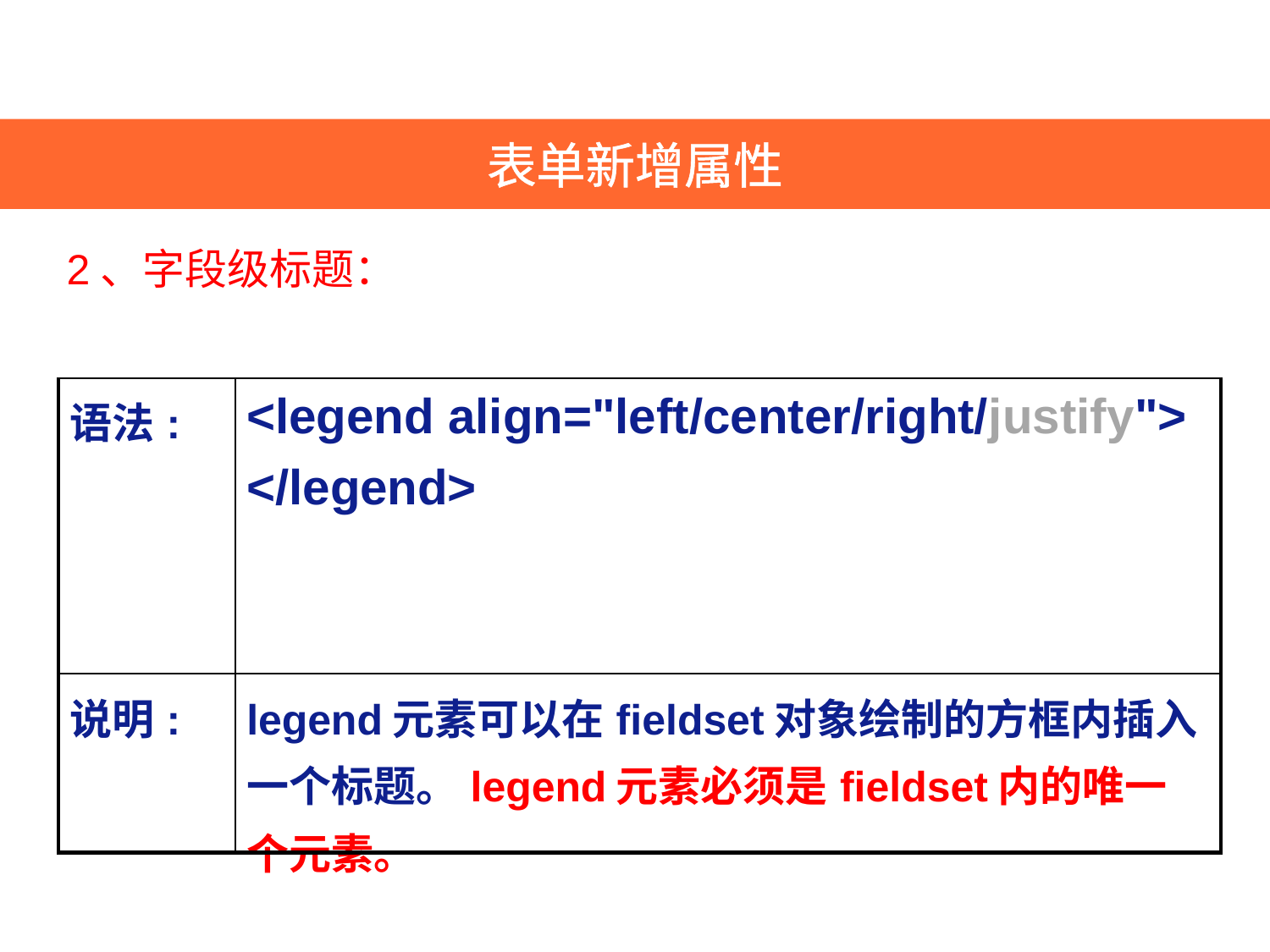

表单新增属性
2、字段级标题：
| 语法: | <legend align="left/center/right/justify"> </legend> |
| --- | --- |
| 说明: | legend元素可以在fieldset对象绘制的方框内插入一个标题。legend元素必须是fieldset内的唯一个元素。 |